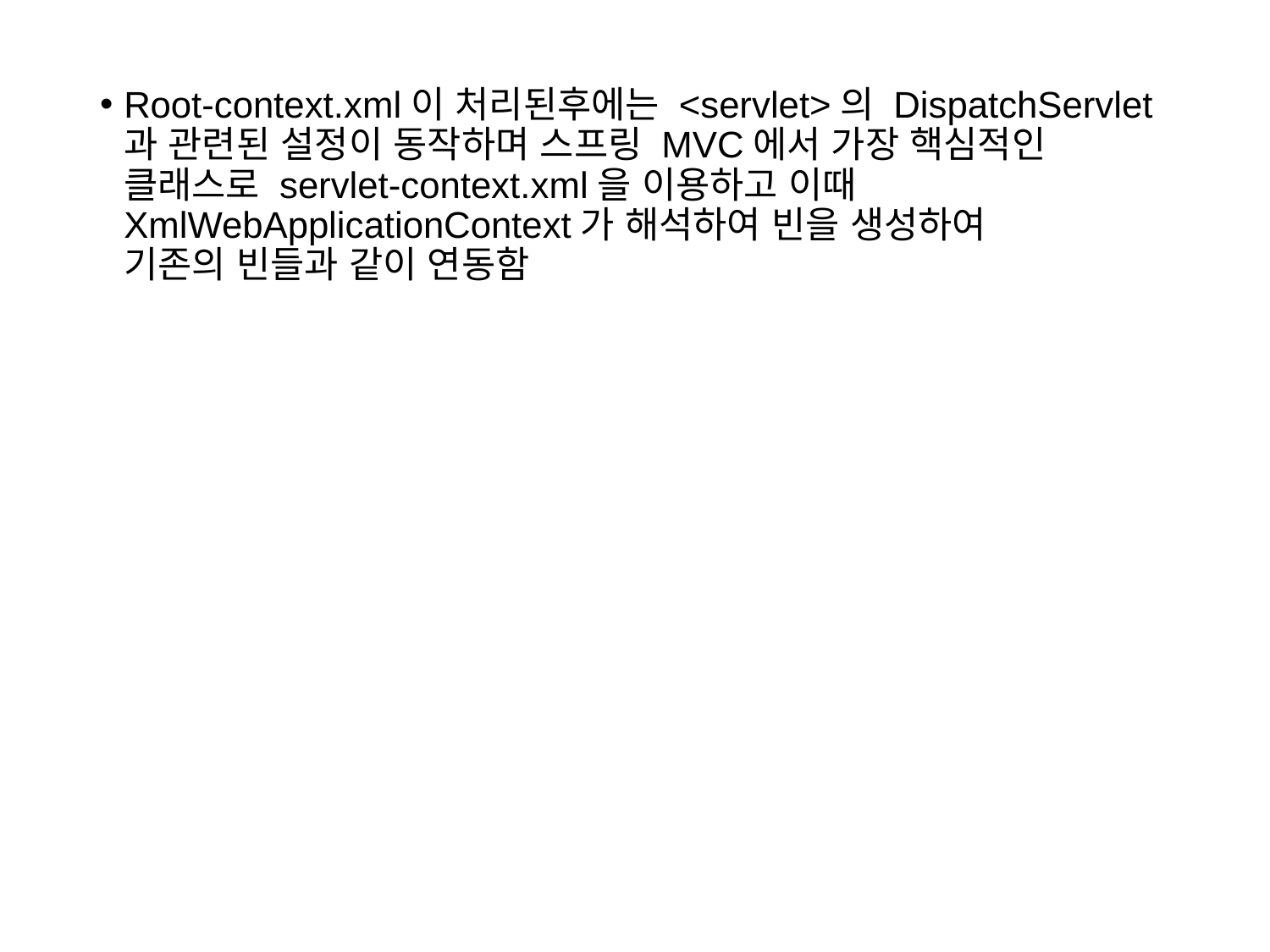

Root-context.xml이 처리된후에는 <servlet>의 DispatchServlet
과 관련된 설정이 동작하며 스프링 MVC에서 가장 핵심적인 클래스로 servlet-context.xml을 이용하고 이때 XmlWebApplicationContext가 해석하여 빈을 생성하여
기존의 빈들과 같이 연동함